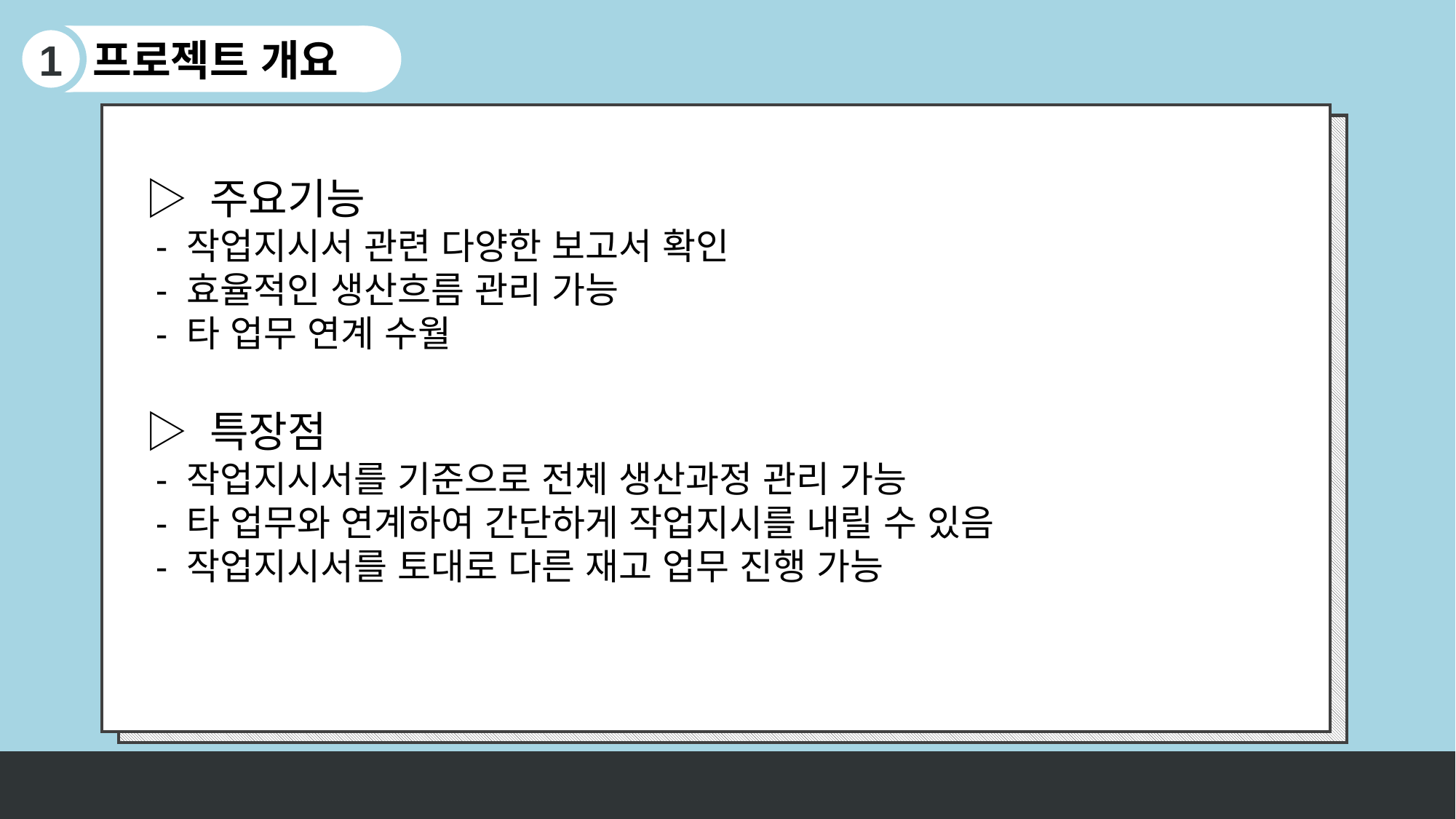

프로젝트 개요
1

▷ 주요기능
 - 작업지시서 관련 다양한 보고서 확인
 - 효율적인 생산흐름 관리 가능
 - 타 업무 연계 수월

▷ 특장점
 - 작업지시서를 기준으로 전체 생산과정 관리 가능
 - 타 업무와 연계하여 간단하게 작업지시를 내릴 수 있음
 - 작업지시서를 토대로 다른 재고 업무 진행 가능